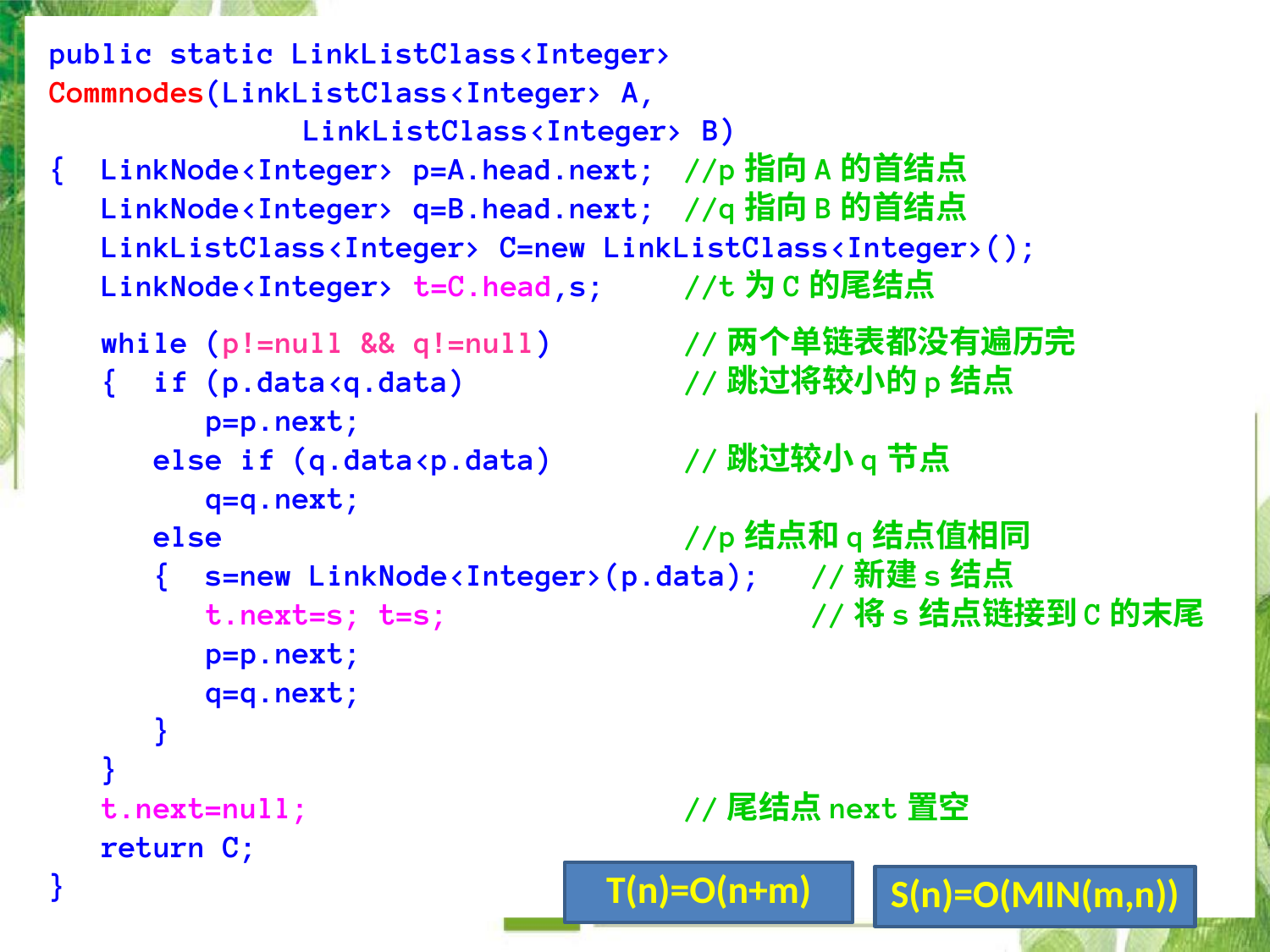

public static LinkListClass<Integer> Commnodes(LinkListClass<Integer> A,
		LinkListClass<Integer> B)
{  LinkNode<Integer> p=A.head.next;	//p指向A的首结点
   LinkNode<Integer> q=B.head.next;	//q指向B的首结点
   LinkListClass<Integer> C=new LinkListClass<Integer>();
   LinkNode<Integer> t=C.head,s;	//t为C的尾结点
   while (p!=null && q!=null)		//两个单链表都没有遍历完
   {  if (p.data<q.data)		//跳过将较小的p结点
         p=p.next;
      else if (q.data<p.data)		//跳过较小q节点
         q=q.next;
      else				//p结点和q结点值相同
      {  s=new LinkNode<Integer>(p.data);	//新建s结点
         t.next=s; t=s;			//将s结点链接到C的末尾
         p=p.next;
         q=q.next;
      }
   }
   t.next=null;			//尾结点next置空
   return C;
}
T(n)=O(n+m)
S(n)=O(MIN(m,n))